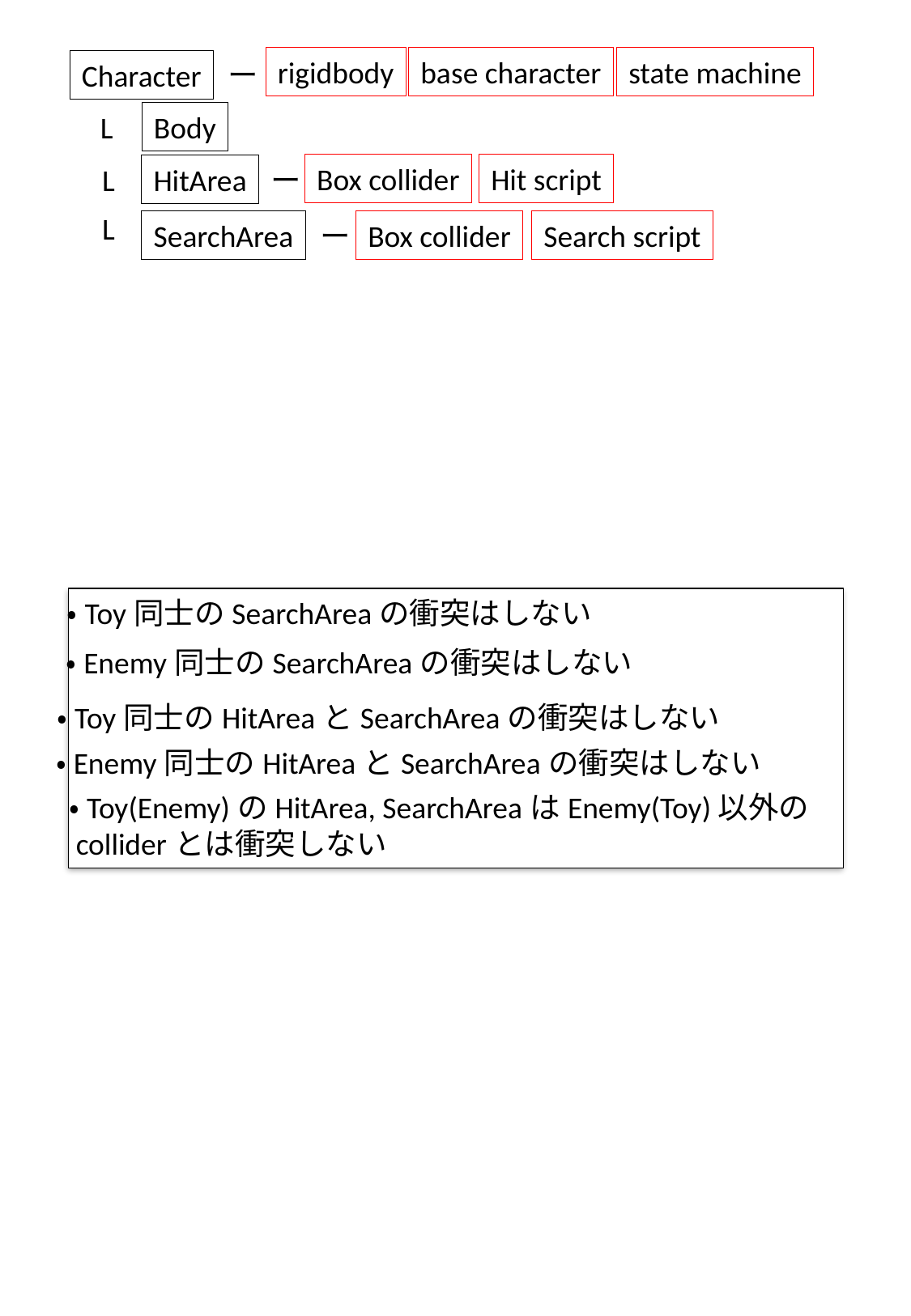

rigidbody
base character
state machine
ー
Character
L
Body
Box collider
Hit script
L
HitArea
ー
L
SearchArea
ー
Box collider
Search script

・Toy同士のSearchAreaの衝突はしない
・Enemy同士のSearchAreaの衝突はしない
・Toy同士のHitAreaとSearchAreaの衝突はしない
・Enemy同士のHitAreaとSearchAreaの衝突はしない
・Toy(Enemy)のHitArea, SearchAreaはEnemy(Toy)以外の
 colliderとは衝突しない